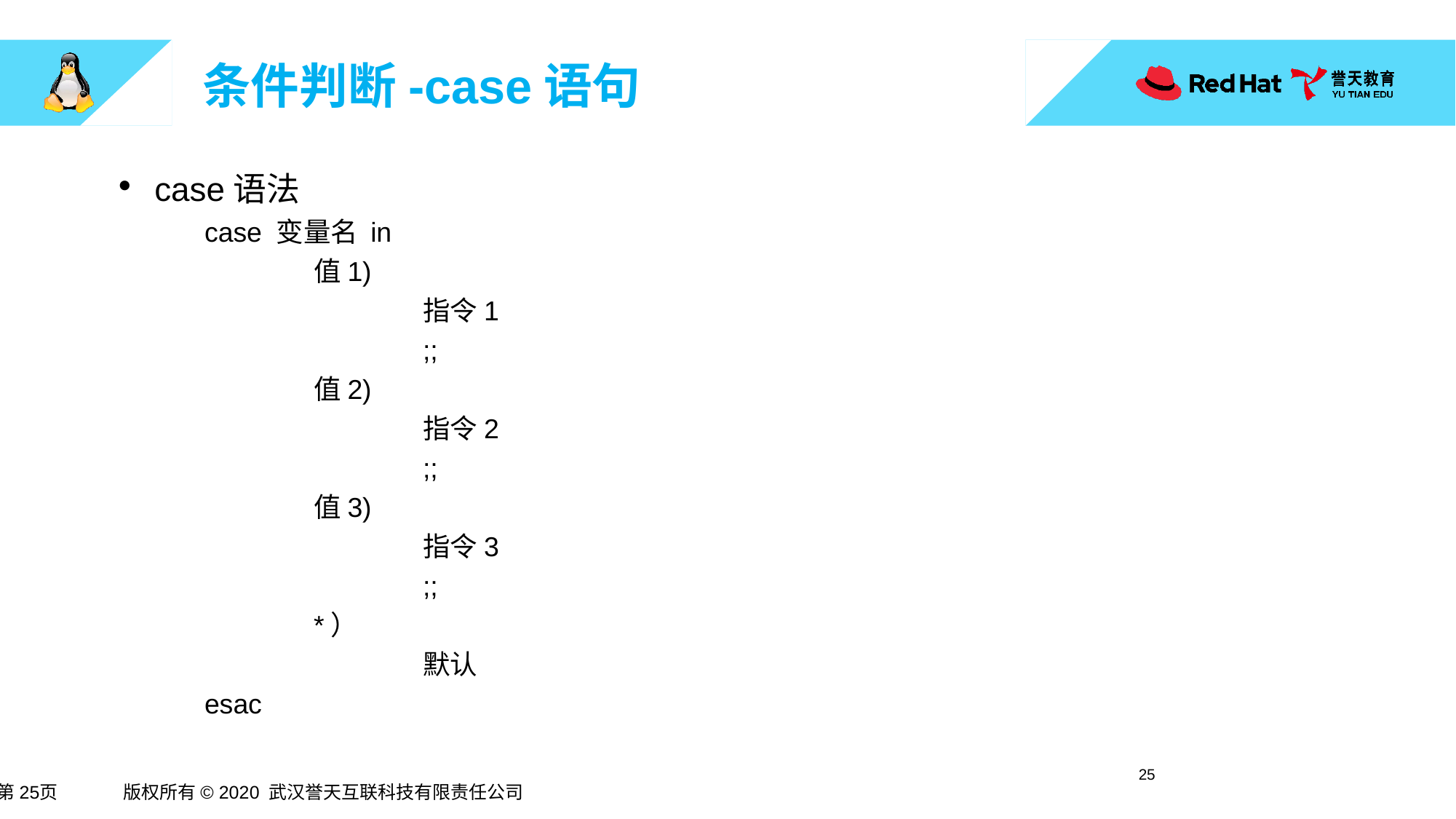

# 条件判断-case语句
case语法
case 变量名 in
	值1)
		指令1
		;;
	值2)
		指令2
		;;
	值3)
		指令3
		;;
	*）
		默认
esac
25